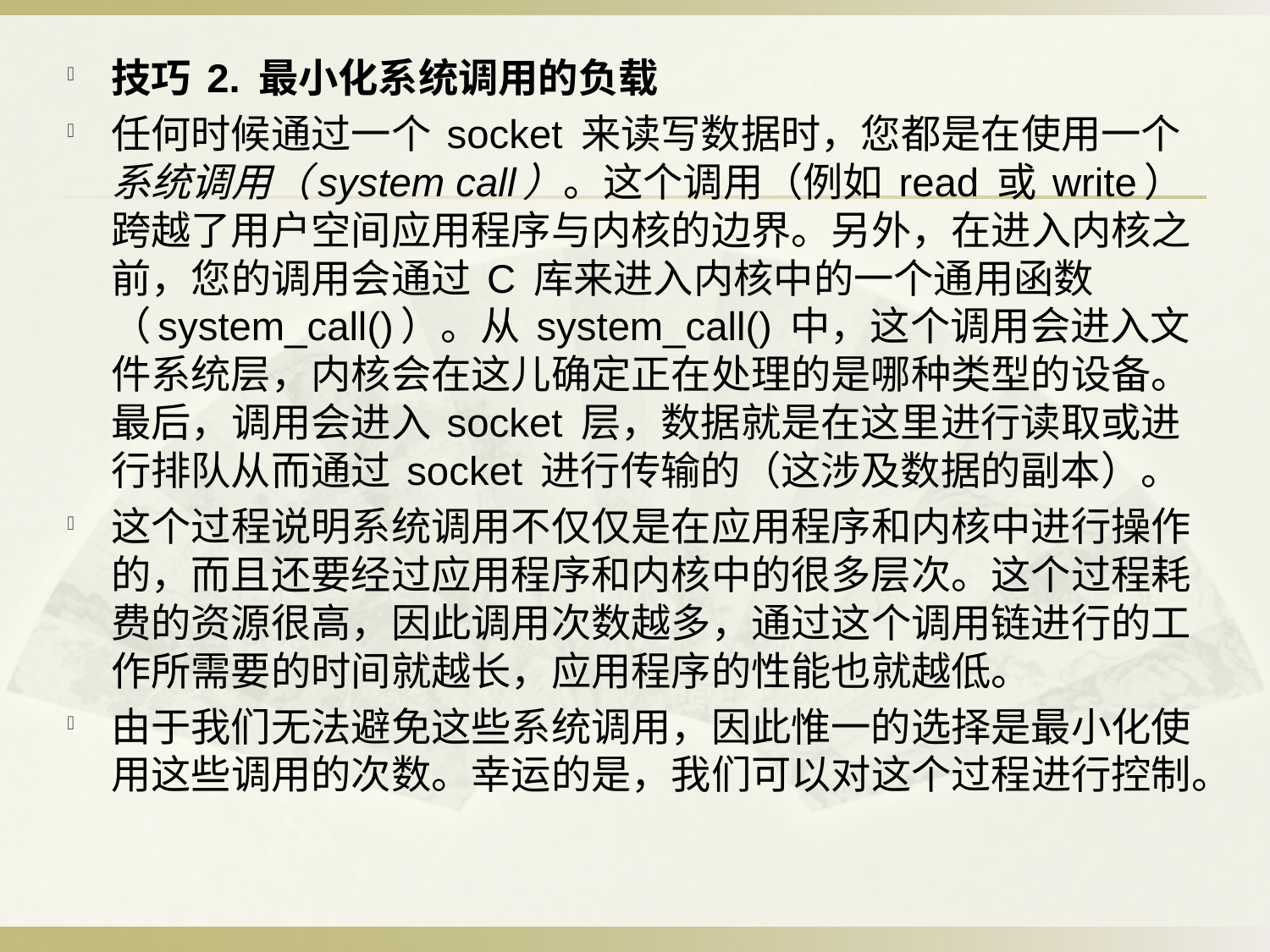

技巧 2. 最小化系统调用的负载
任何时候通过一个 socket 来读写数据时，您都是在使用一个系统调用（system call）。这个调用（例如 read 或 write）跨越了用户空间应用程序与内核的边界。另外，在进入内核之前，您的调用会通过 C 库来进入内核中的一个通用函数（system_call()）。从 system_call() 中，这个调用会进入文件系统层，内核会在这儿确定正在处理的是哪种类型的设备。最后，调用会进入 socket 层，数据就是在这里进行读取或进行排队从而通过 socket 进行传输的（这涉及数据的副本）。
这个过程说明系统调用不仅仅是在应用程序和内核中进行操作的，而且还要经过应用程序和内核中的很多层次。这个过程耗费的资源很高，因此调用次数越多，通过这个调用链进行的工作所需要的时间就越长，应用程序的性能也就越低。
由于我们无法避免这些系统调用，因此惟一的选择是最小化使用这些调用的次数。幸运的是，我们可以对这个过程进行控制。